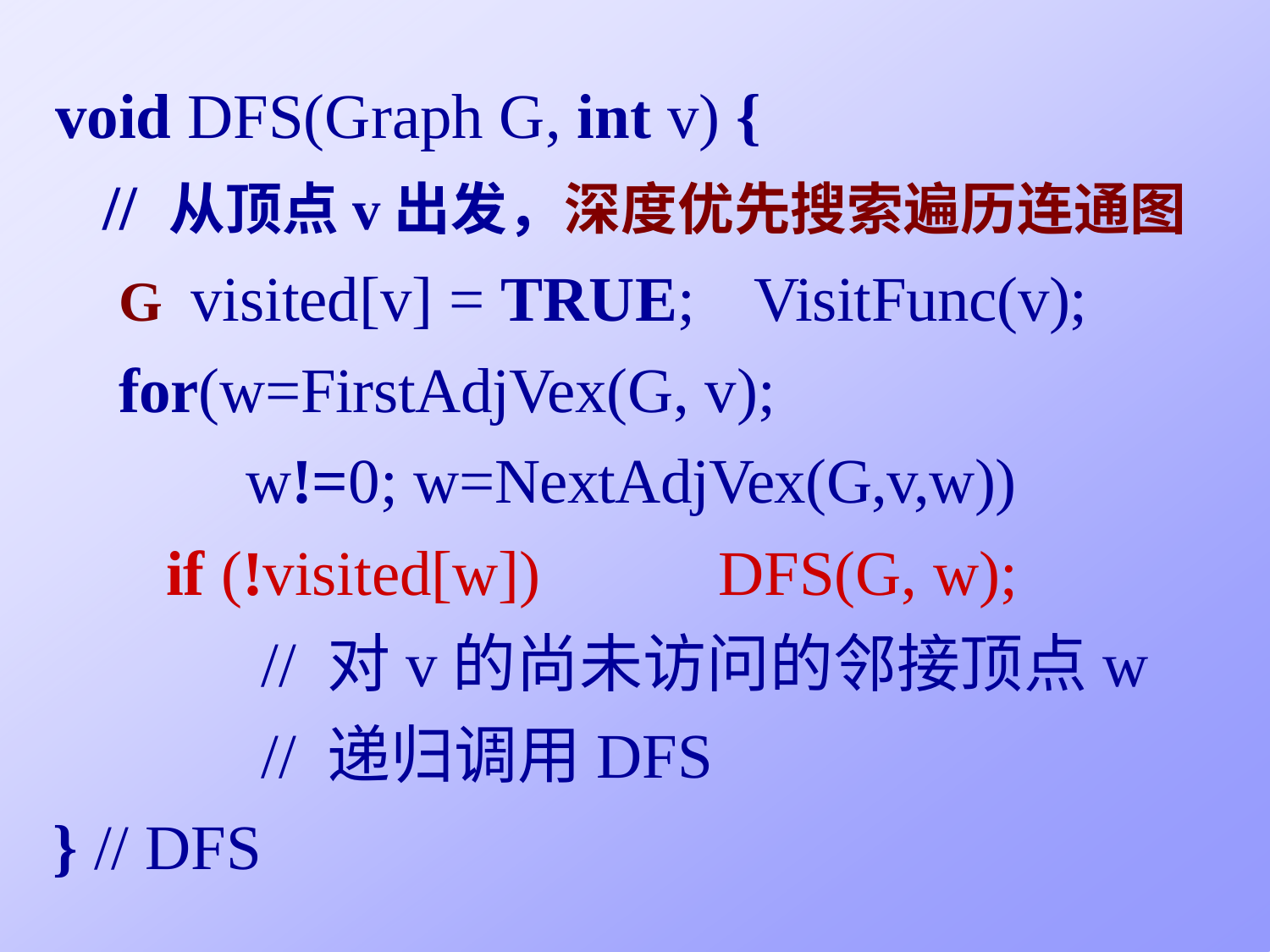

void DFS(Graph G, int v) {
// 从顶点v出发，深度优先搜索遍历连通图 G  visited[v] = TRUE;	VisitFunc(v);  for(w=FirstAdjVex(G, v);
w!=0; w=NextAdjVex(G,v,w))
if (!visited[w])	DFS(G, w);
// 对v的尚未访问的邻接顶点w
// 递归调用DFS
} // DFS